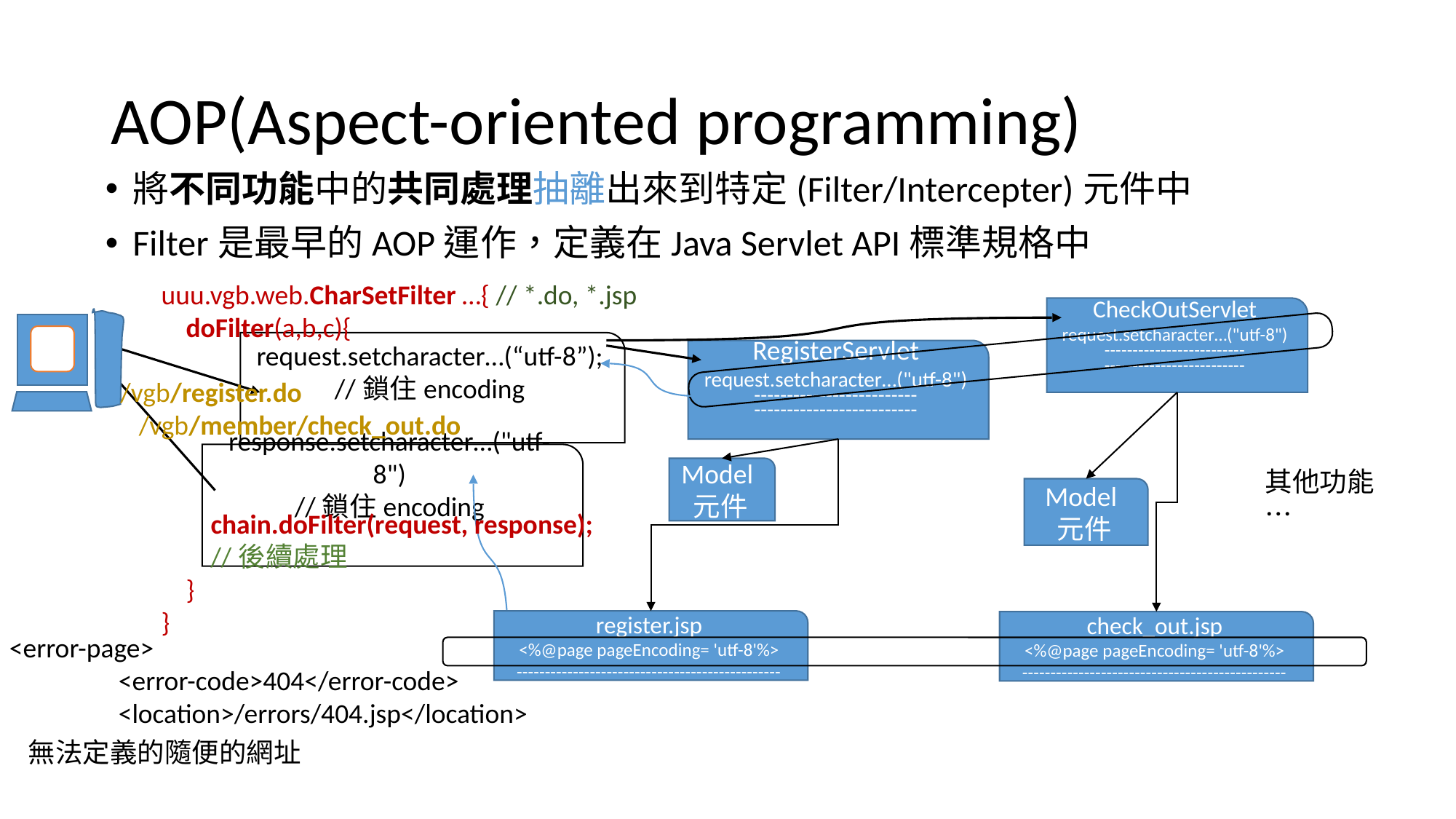

# AOP(Aspect-oriented programming)
將不同功能中的共同處理抽離出來到特定(Filter/Intercepter)元件中
Filter是最早的AOP運作，定義在Java Servlet API標準規格中
uuu.vgb.web.CharSetFilter …{ // *.do, *.jsp
    doFilter(a,b,c){

        chain.doFilter(request, response);
        //後續處理
    }
}
CheckOutServlet
request.setcharacter…("utf-8")
-------------------------
-------------------------

request.setcharacter…(“utf-8”);
//鎖住encoding

RegisterServlet
request.setcharacter…("utf-8")
-------------------------
-------------------------

/vgb/register.do
   /vgb/member/check_out.do
response.setcharacter…("utf-8")
//鎖住encoding

Model元件
其他功能
…
Model元件
register.jsp
<%@page pageEncoding= 'utf-8'%>
-----------------------------------------------
check_out.jsp
<%@page pageEncoding= 'utf-8'%>
-----------------------------------------------
<error-page>
	<error-code>404</error-code>
	<location>/errors/404.jsp</location>

無法定義的隨便的網址